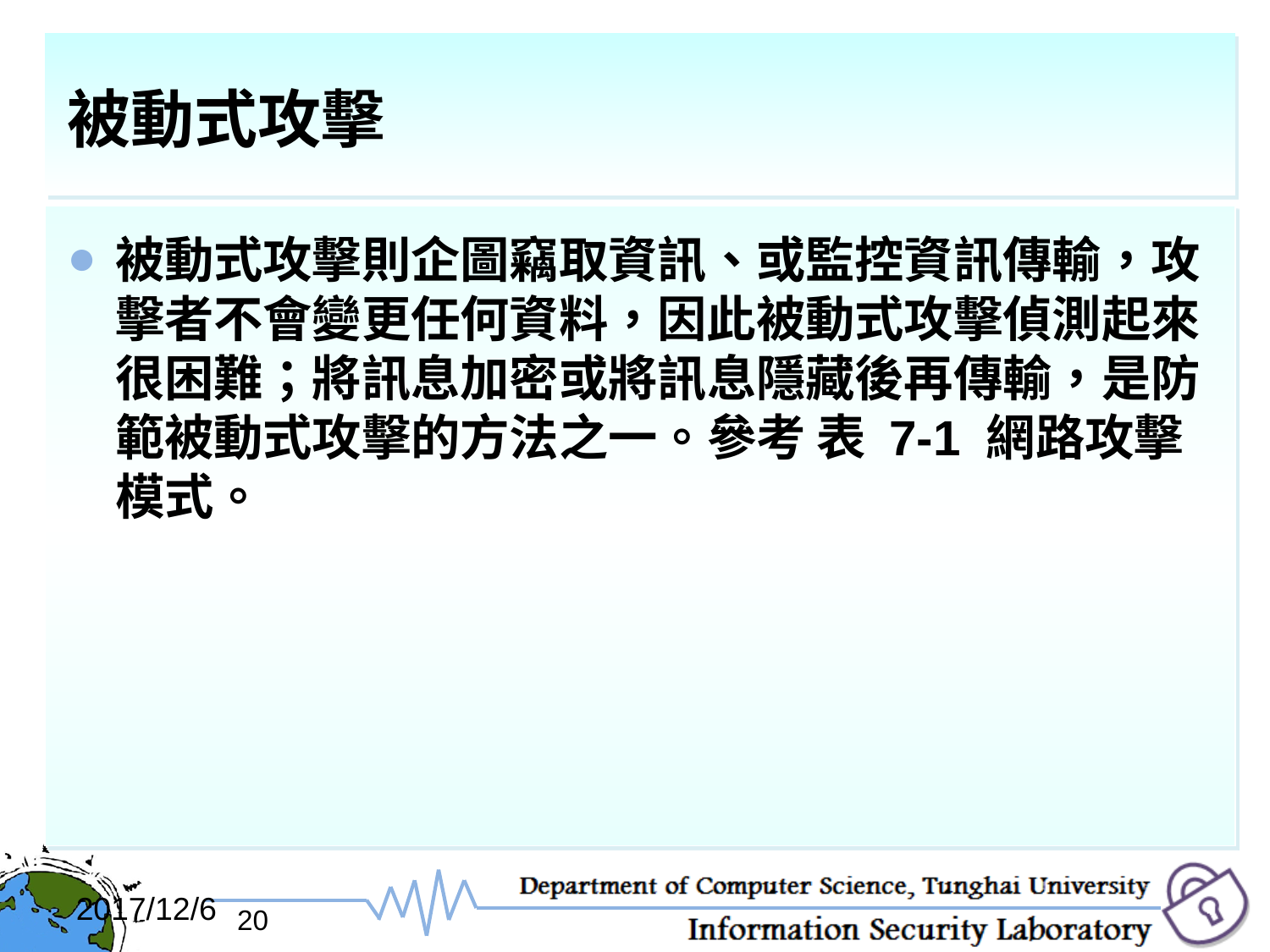

# 被動式攻擊
被動式攻擊則企圖竊取資訊、或監控資訊傳輸，攻擊者不會變更任何資料，因此被動式攻擊偵測起來很困難；將訊息加密或將訊息隱藏後再傳輸，是防範被動式攻擊的方法之一。參考 表 7-1 網路攻擊模式。
2017/12/6
20